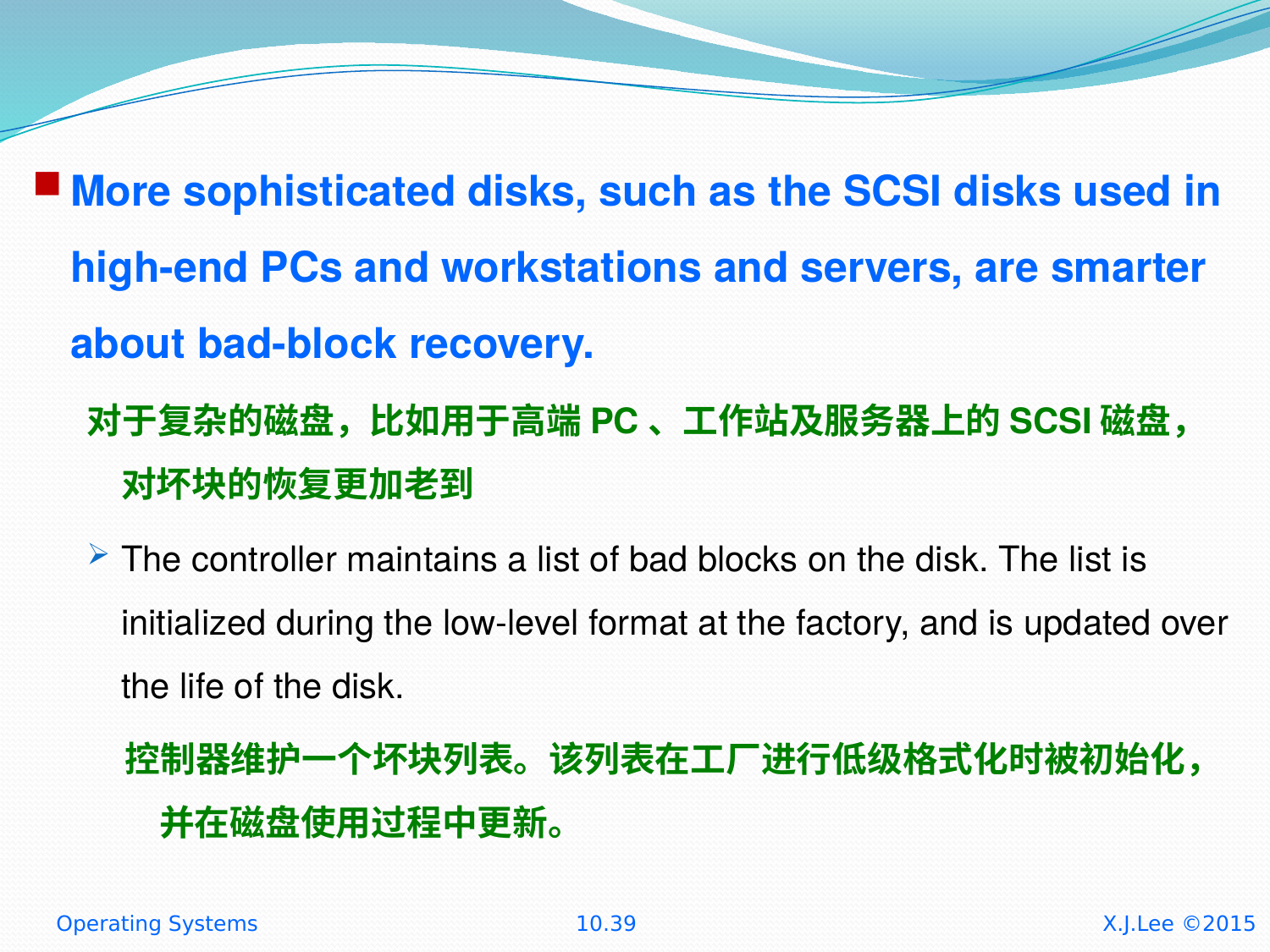

More sophisticated disks, such as the SCSI disks used in high-end PCs and workstations and servers, are smarter about bad-block recovery.
对于复杂的磁盘，比如用于高端PC、工作站及服务器上的SCSI磁盘，对坏块的恢复更加老到
The controller maintains a list of bad blocks on the disk. The list is initialized during the low-level format at the factory, and is updated over the life of the disk.
控制器维护一个坏块列表。该列表在工厂进行低级格式化时被初始化，并在磁盘使用过程中更新。
Operating Systems
10.39
X.J.Lee ©2015